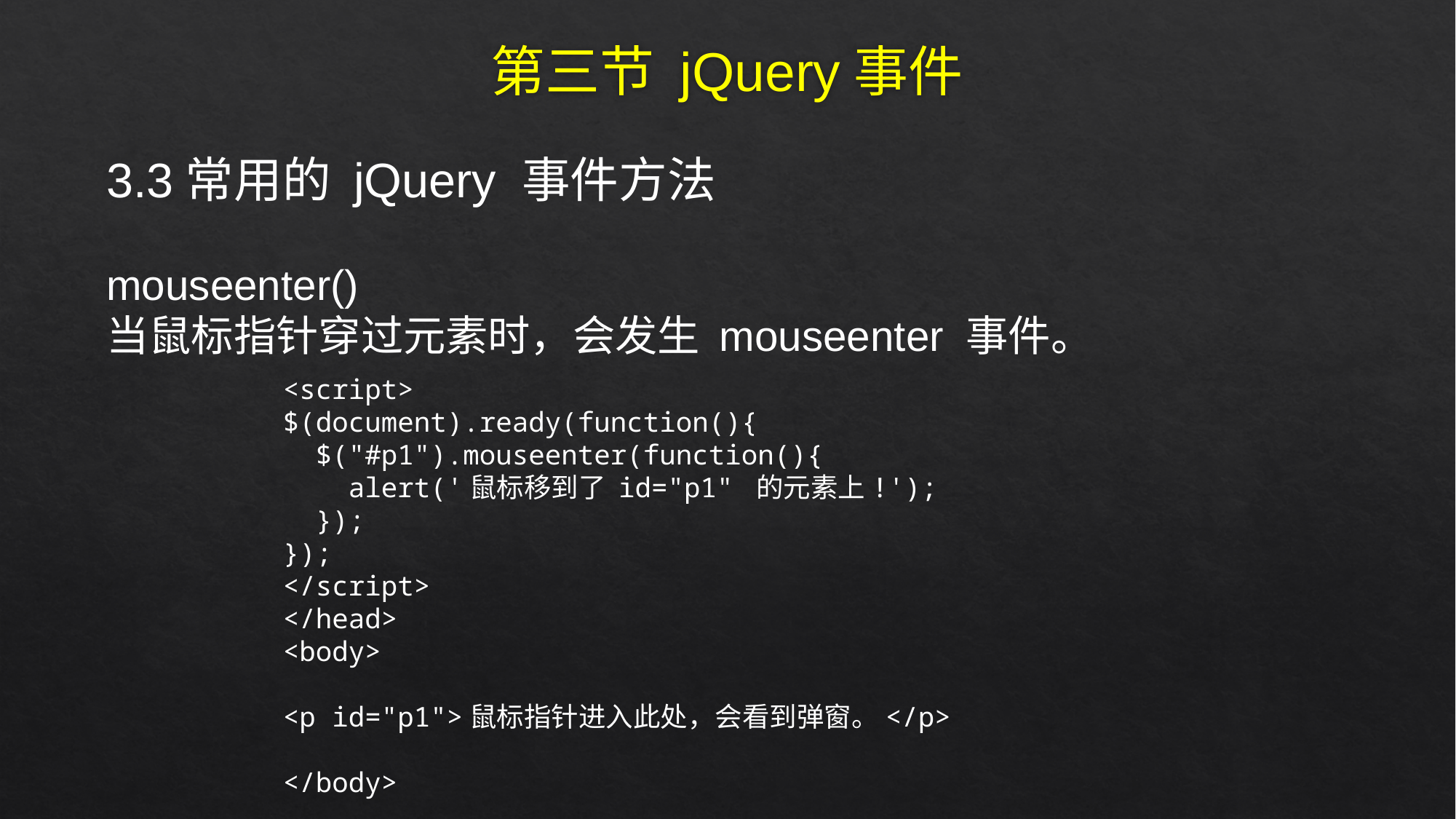

# 第三节 jQuery事件
3.3常用的 jQuery 事件方法

mouseenter()
当鼠标指针穿过元素时，会发生 mouseenter 事件。

<script>
$(document).ready(function(){
  $("#p1").mouseenter(function(){
    alert('鼠标移到了 id="p1" 的元素上!');
  });
});
</script>
</head>
<body>

<p id="p1">鼠标指针进入此处，会看到弹窗。</p>

</body>